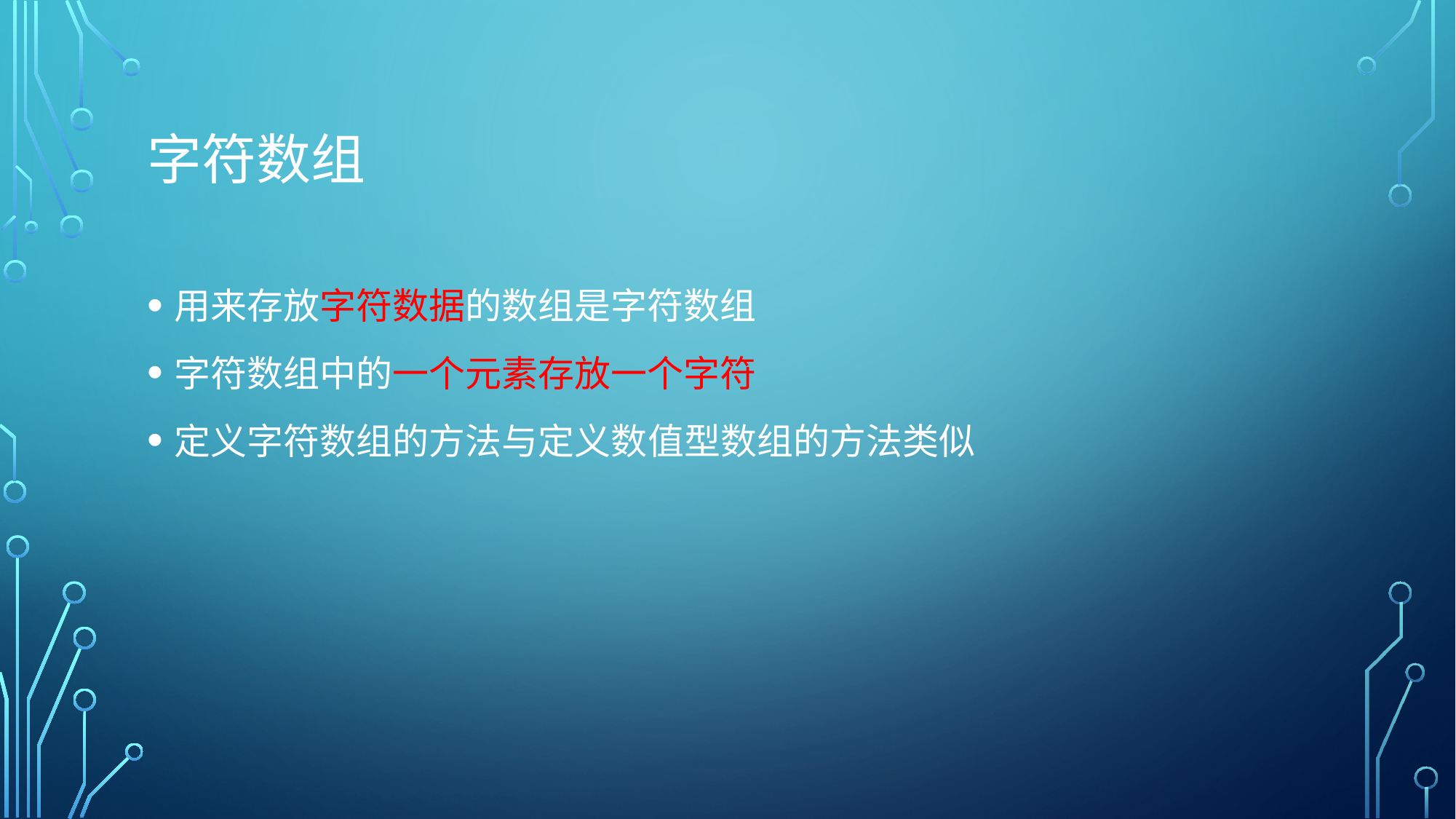

# 字符数组
用来存放字符数据的数组是字符数组
字符数组中的一个元素存放一个字符
定义字符数组的方法与定义数值型数组的方法类似